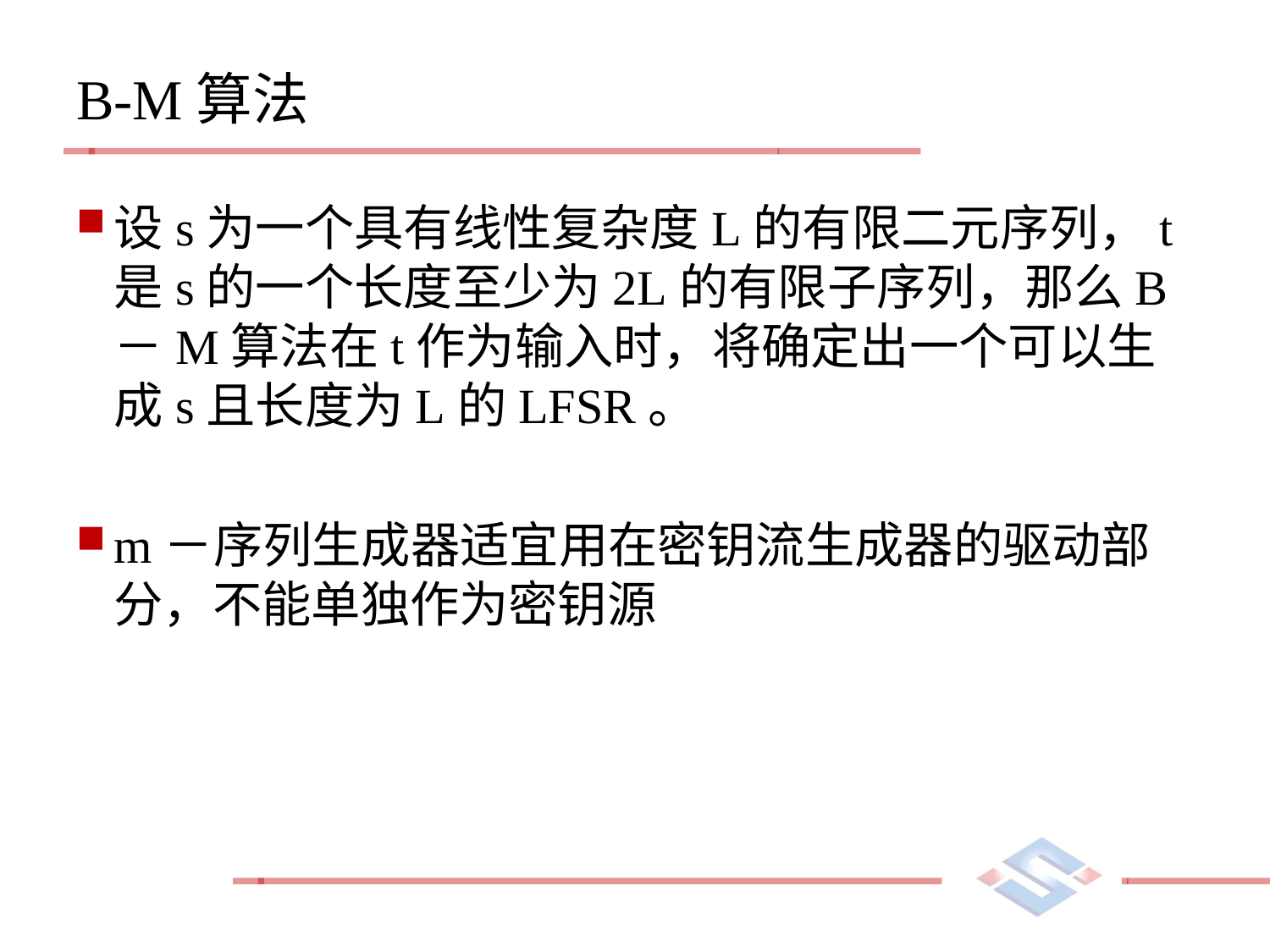

# B-M算法
设s为一个具有线性复杂度L的有限二元序列，t是s的一个长度至少为2L的有限子序列，那么B－M算法在t作为输入时，将确定出一个可以生成s且长度为L的LFSR。

m－序列生成器适宜用在密钥流生成器的驱动部分，不能单独作为密钥源